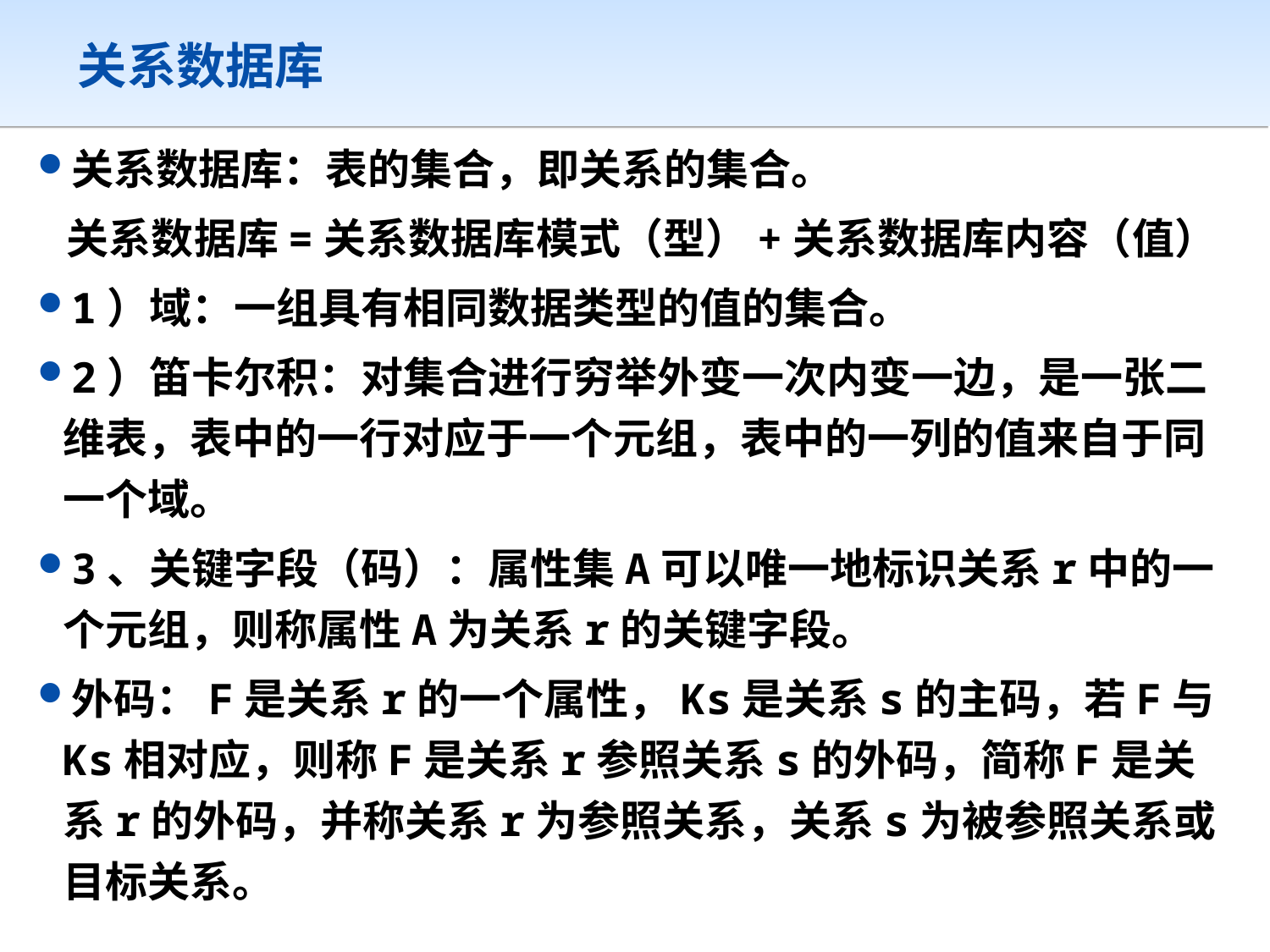

# 关系数据库
关系数据库：表的集合，即关系的集合。
  关系数据库=关系数据库模式（型）+关系数据库内容（值）
1）域：一组具有相同数据类型的值的集合。
2）笛卡尔积：对集合进行穷举外变一次内变一边，是一张二维表，表中的一行对应于一个元组，表中的一列的值来自于同一个域。
3、关键字段（码）：属性集A可以唯一地标识关系r中的一个元组，则称属性A为关系r的关键字段。
外码：F是关系r的一个属性，Ks是关系s的主码，若F与Ks相对应，则称F是关系r参照关系s的外码，简称F是关系r的外码，并称关系r为参照关系，关系s为被参照关系或目标关系。